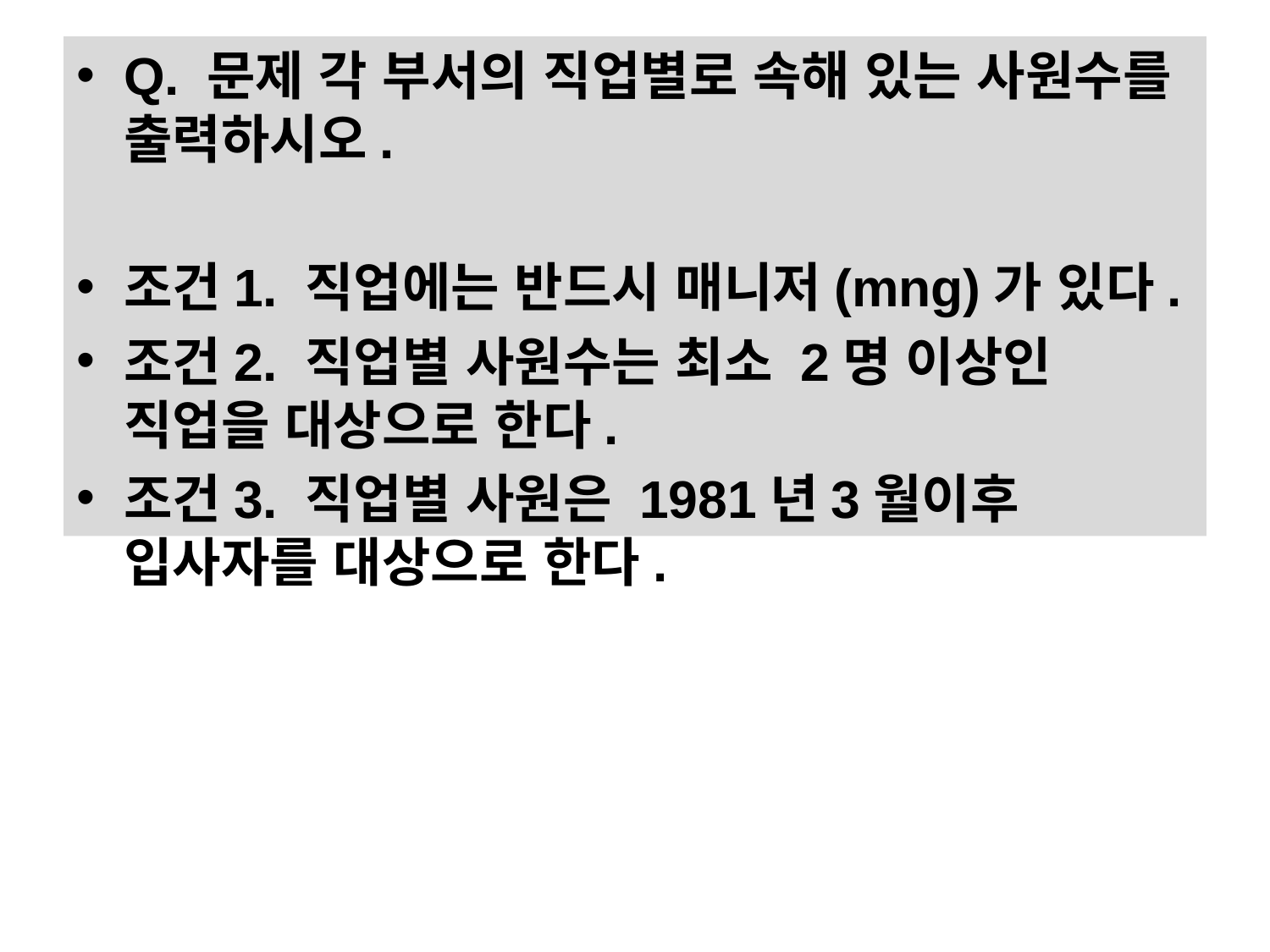

Q. 문제 각 부서의 직업별로 속해 있는 사원수를 출력하시오.

조건1. 직업에는 반드시 매니저(mng)가 있다.
조건2. 직업별 사원수는 최소 2명 이상인 직업을 대상으로 한다.
조건3. 직업별 사원은 1981년3월이후 입사자를 대상으로 한다.